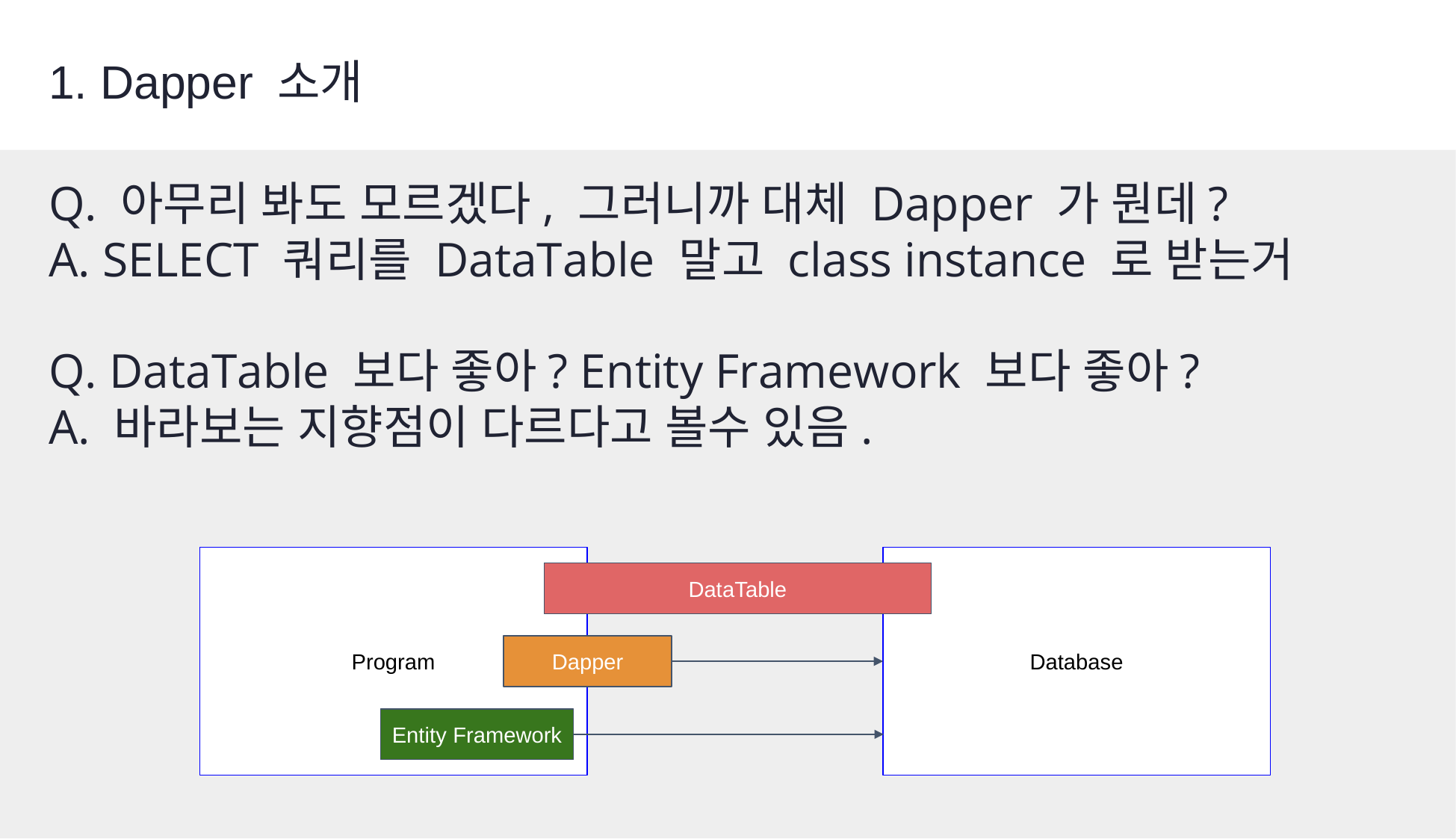

1. Dapper 소개
Q. 아무리 봐도 모르겠다, 그러니까 대체 Dapper 가 뭔데?
A. SELECT 쿼리를 DataTable 말고 class instance 로 받는거
Q. DataTable 보다 좋아? Entity Framework 보다 좋아?
A. 바라보는 지향점이 다르다고 볼수 있음.

Program
Database
DataTable
Dapper
Entity Framework